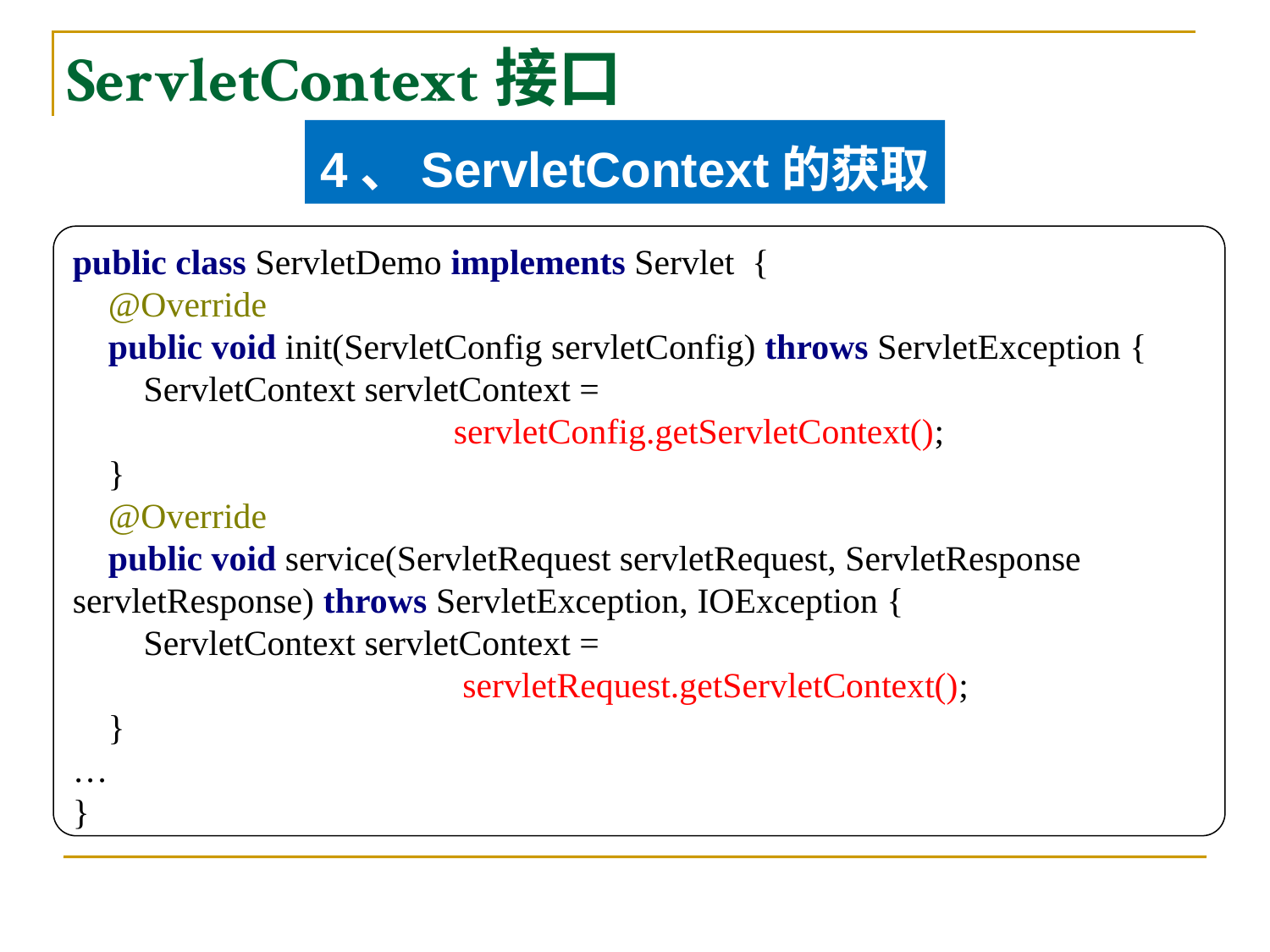

# ServletContext接口
4、ServletContext的获取
public class ServletDemo implements Servlet  {
    @Override
    public void init(ServletConfig servletConfig) throws ServletException {
        ServletContext servletContext =
			servletConfig.getServletContext();
    }
    @Override
    public void service(ServletRequest servletRequest, ServletResponse servletResponse) throws ServletException, IOException {
        ServletContext servletContext =
			 servletRequest.getServletContext();
    }
…
}